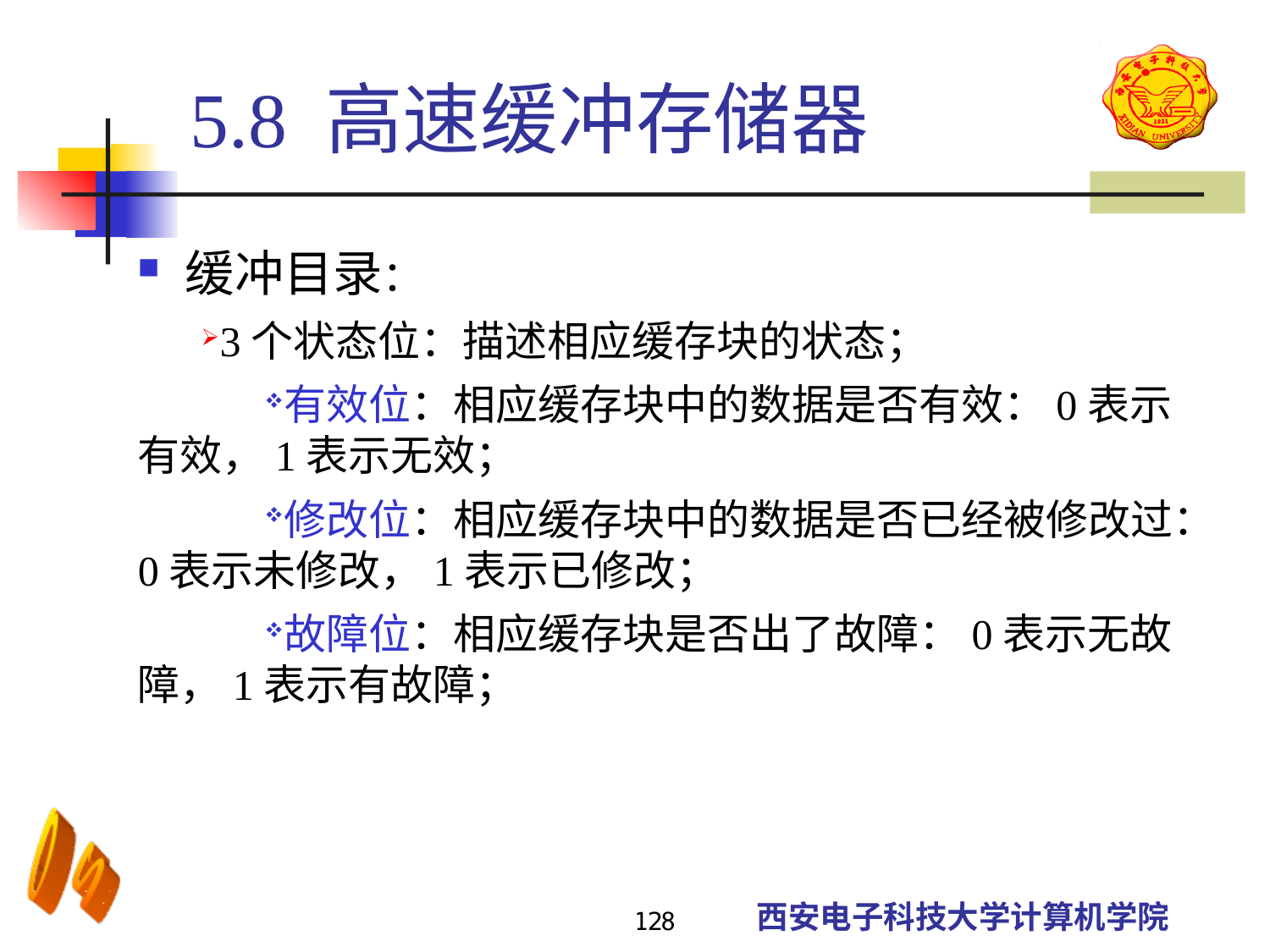

5.8 高速缓冲存储器
缓冲目录：
3个状态位：描述相应缓存块的状态；
有效位：相应缓存块中的数据是否有效：0表示有效，1表示无效；
修改位：相应缓存块中的数据是否已经被修改过：0表示未修改，1表示已修改；
故障位：相应缓存块是否出了故障：0表示无故障，1表示有故障；
128